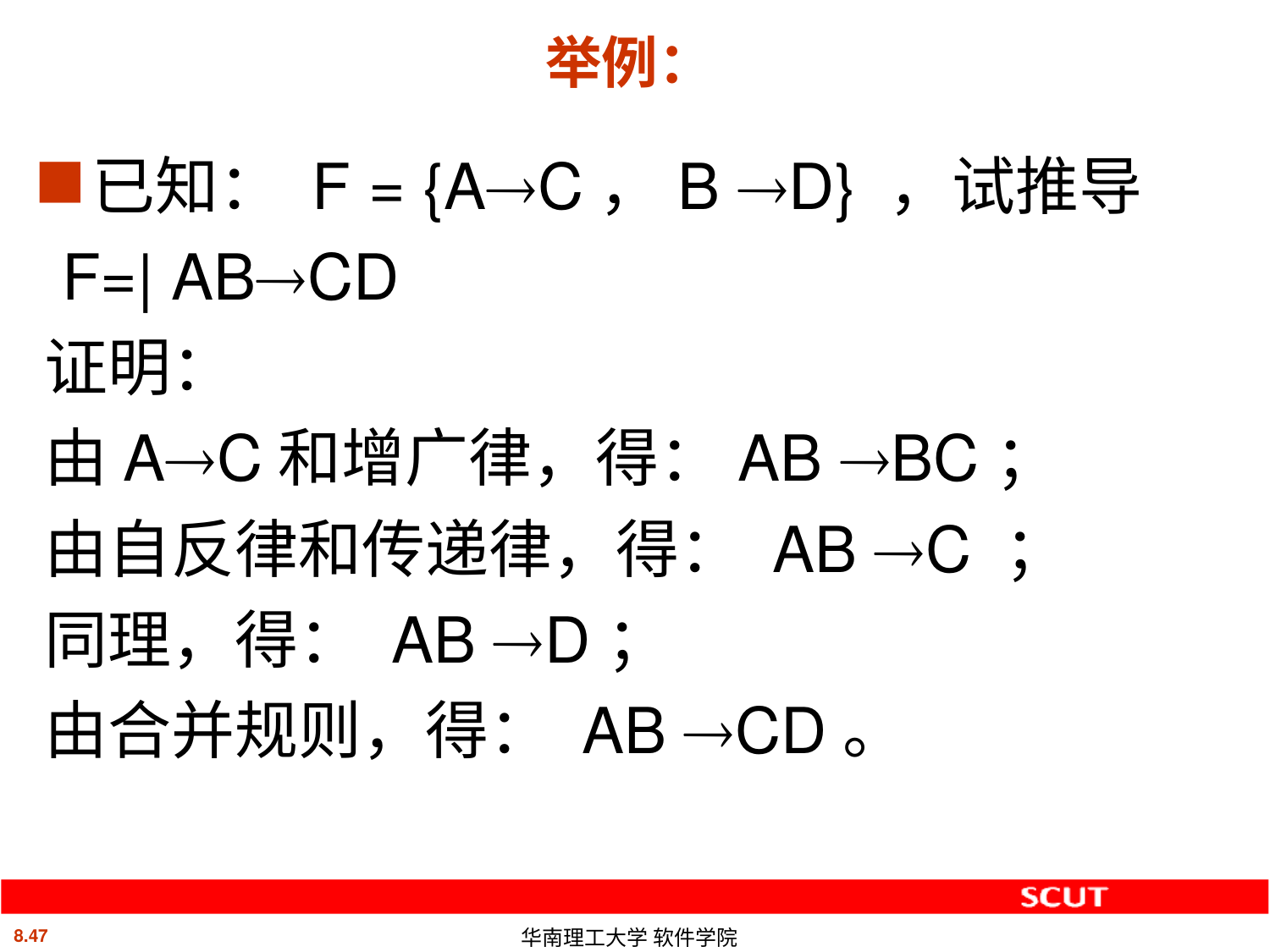

# 举例：
已知： F = {A→C，B →D} ，试推导
 F=| AB→CD
证明：
由A→C和增广律，得：AB →BC；
由自反律和传递律，得： AB →C ；
同理，得： AB →D；
由合并规则，得： AB →CD。